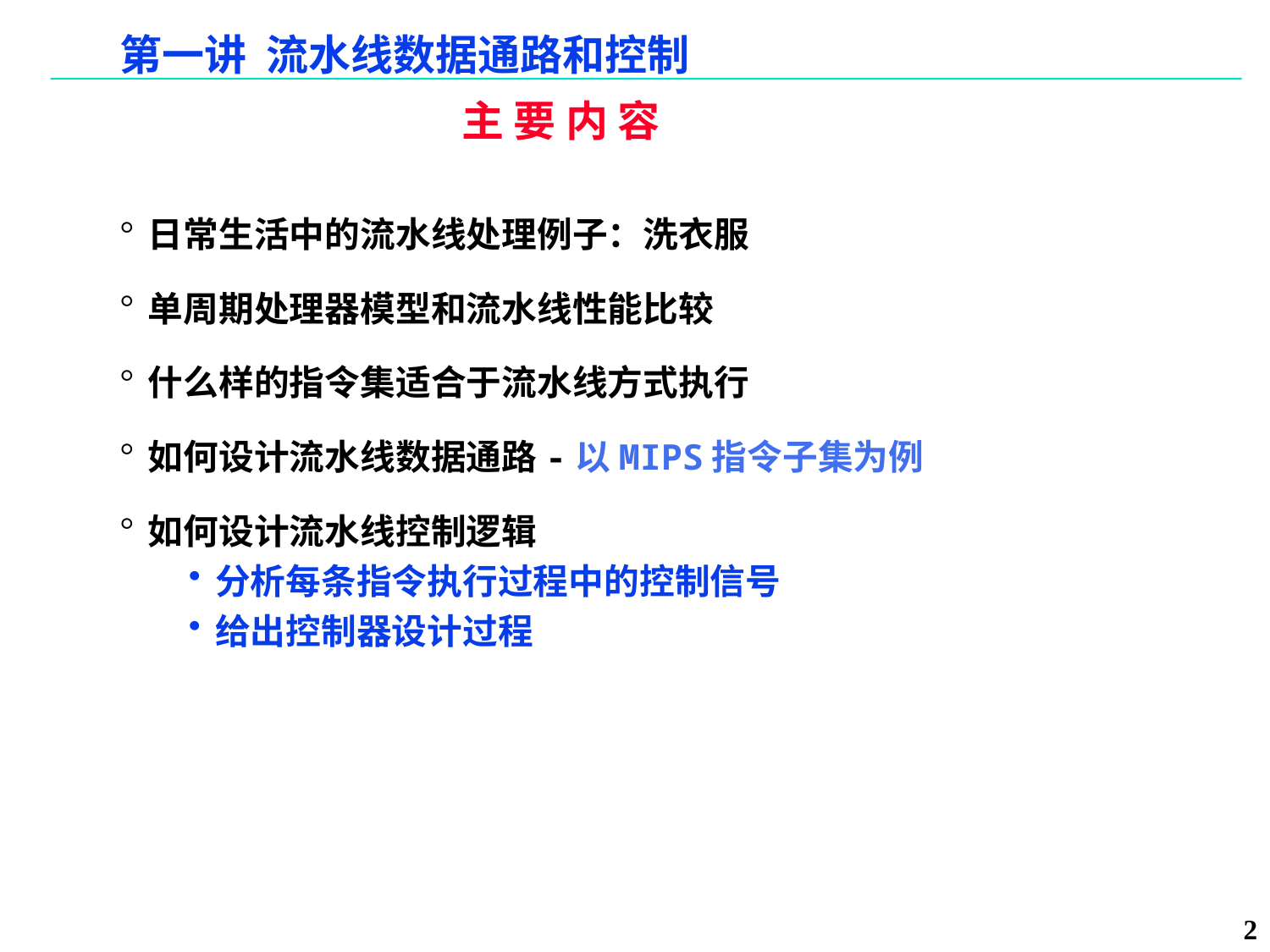

# 第一讲  流水线数据通路和控制
主 要 内 容
日常生活中的流水线处理例子：洗衣服
单周期处理器模型和流水线性能比较
什么样的指令集适合于流水线方式执行
如何设计流水线数据通路-以MIPS指令子集为例
如何设计流水线控制逻辑
分析每条指令执行过程中的控制信号
给出控制器设计过程